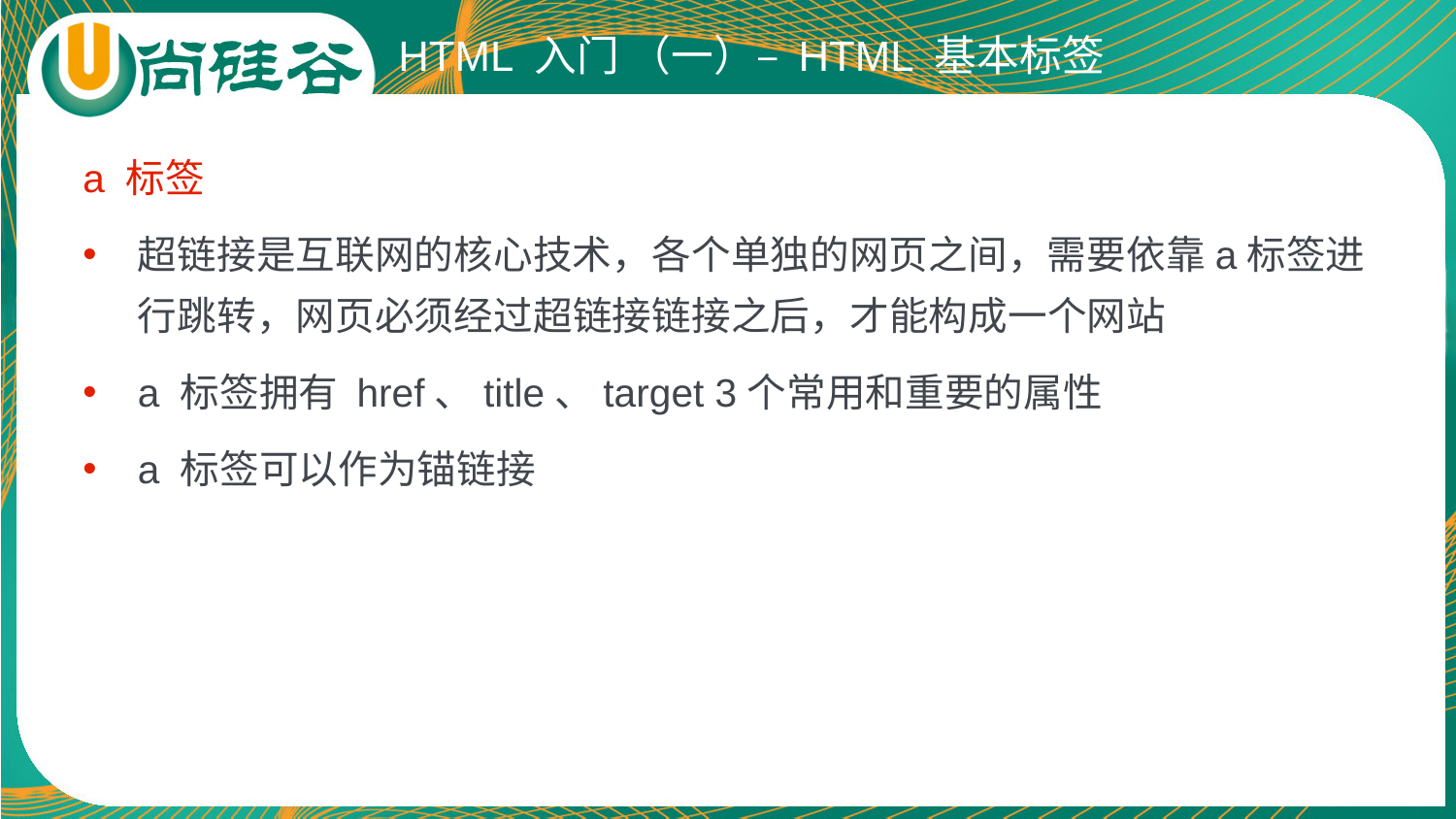

# HTML 入门 （一）– HTML 基本标签
a 标签
超链接是互联网的核心技术，各个单独的网页之间，需要依靠a标签进行跳转，网页必须经过超链接链接之后，才能构成一个网站
a 标签拥有 href、title、target 3个常用和重要的属性
a 标签可以作为锚链接